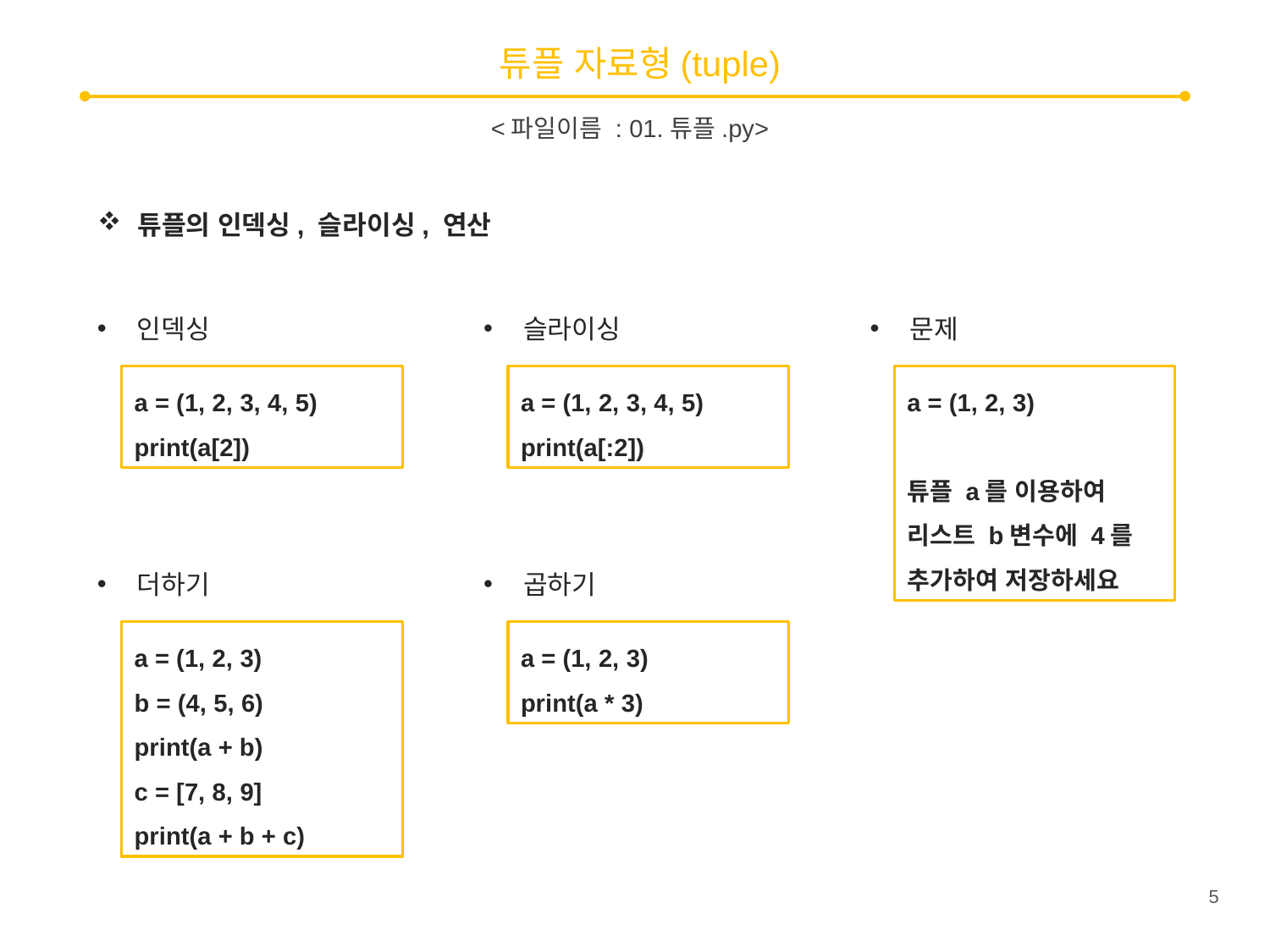

# 튜플 자료형(tuple)
<파일이름 : 01.튜플.py>
튜플의 인덱싱, 슬라이싱, 연산
인덱싱
슬라이싱
문제
a = (1, 2, 3, 4, 5)
print(a[2])
a = (1, 2, 3, 4, 5)
print(a[:2])
a = (1, 2, 3)

튜플 a를 이용하여
리스트 b변수에 4를
추가하여 저장하세요
더하기
곱하기
a = (1, 2, 3)
b = (4, 5, 6)
print(a + b)
c = [7, 8, 9]
print(a + b + c)
a = (1, 2, 3)
print(a * 3)